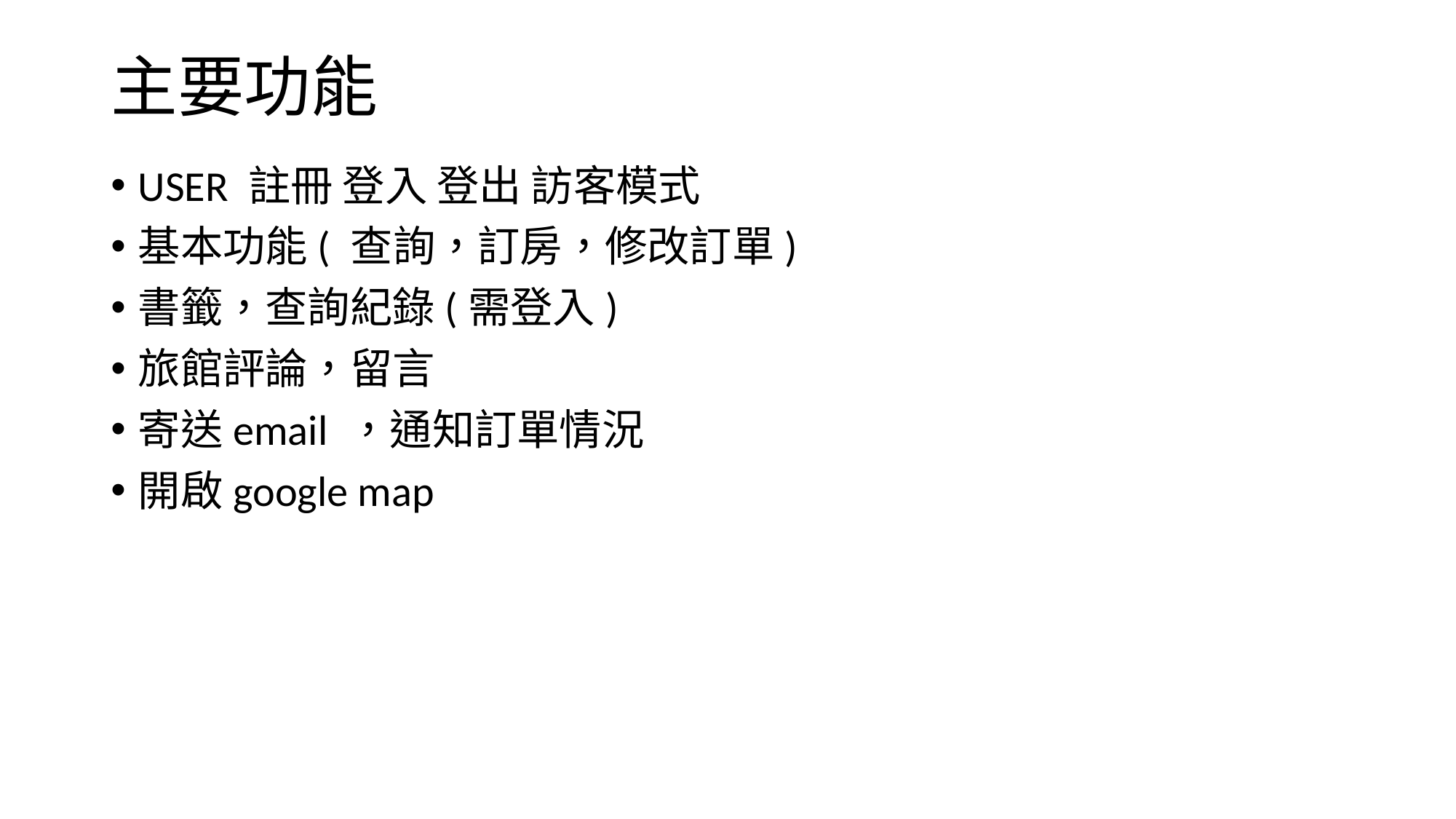

# 主要功能
USER 註冊 登入 登出 訪客模式
基本功能( 查詢，訂房，修改訂單)
書籤，查詢紀錄(需登入)
旅館評論，留言
寄送email ，通知訂單情況
開啟google map